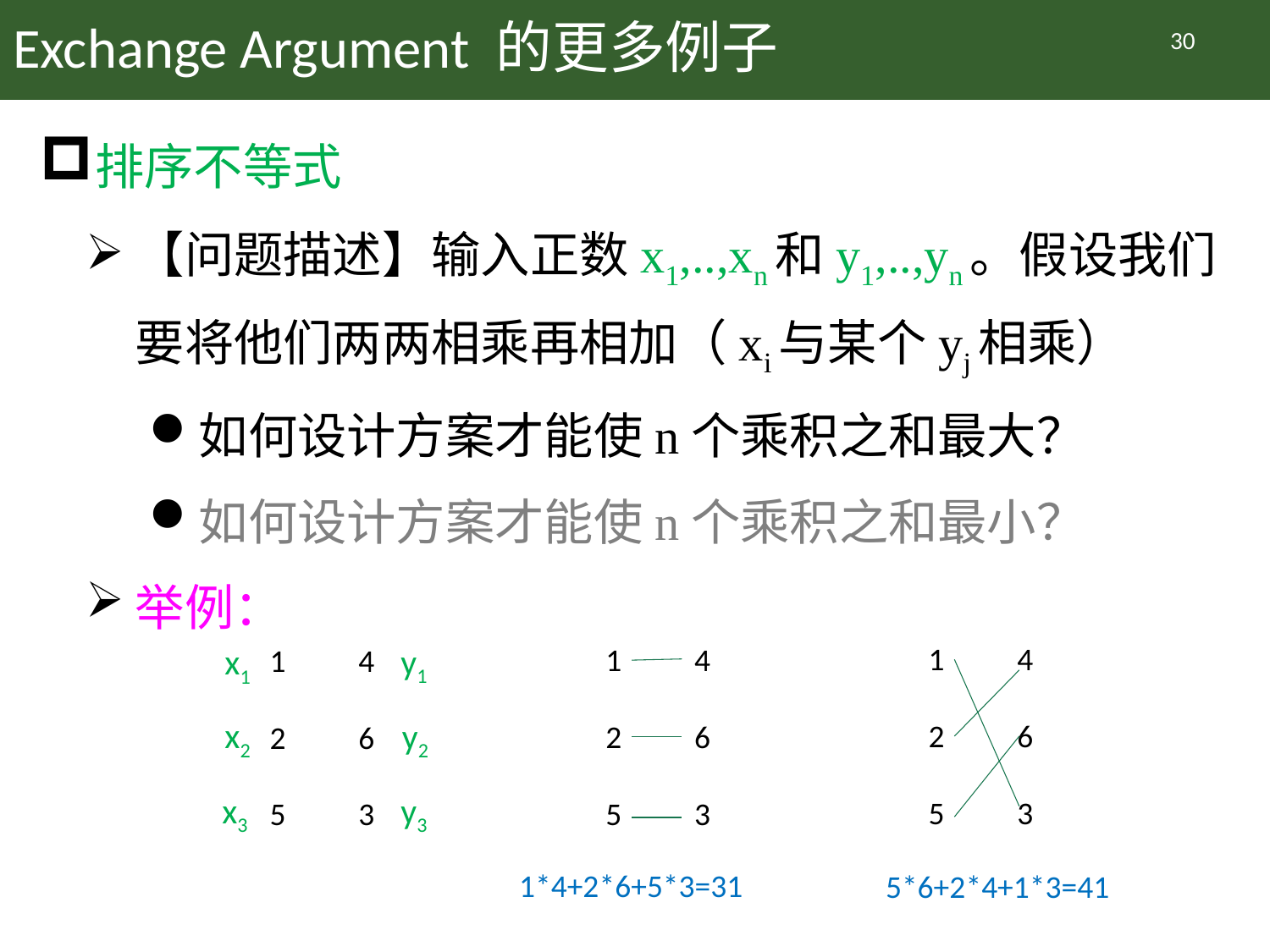

# Exchange Argument 的更多例子
30
排序不等式
【问题描述】输入正数x1,..,xn和y1,..,yn。假设我们要将他们两两相乘再相加（xi与某个yj相乘）
如何设计方案才能使n个乘积之和最大？
如何设计方案才能使n个乘积之和最小？
举例：

y1
x1
1
4
x2
y2
2
6
x3
y3
5
3
1
4
2
6
5
3
1
4
2
6
5
3
1*4+2*6+5*3=31
5*6+2*4+1*3=41